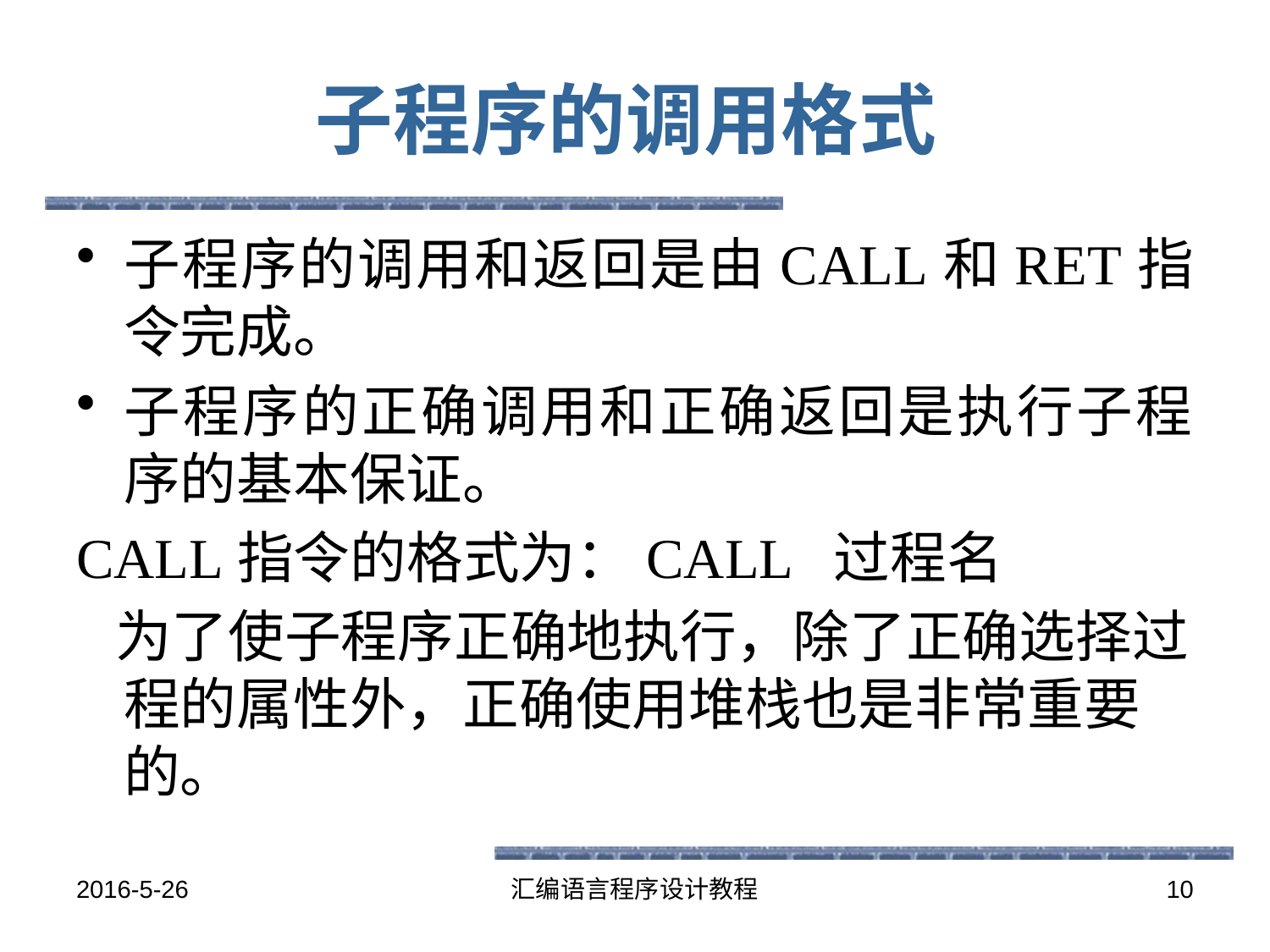

# 子程序的调用格式
子程序的调用和返回是由CALL和RET指令完成。
子程序的正确调用和正确返回是执行子程序的基本保证。
CALL指令的格式为：CALL  过程名
  为了使子程序正确地执行，除了正确选择过程的属性外，正确使用堆栈也是非常重要的。
2016-5-26
汇编语言程序设计教程
10